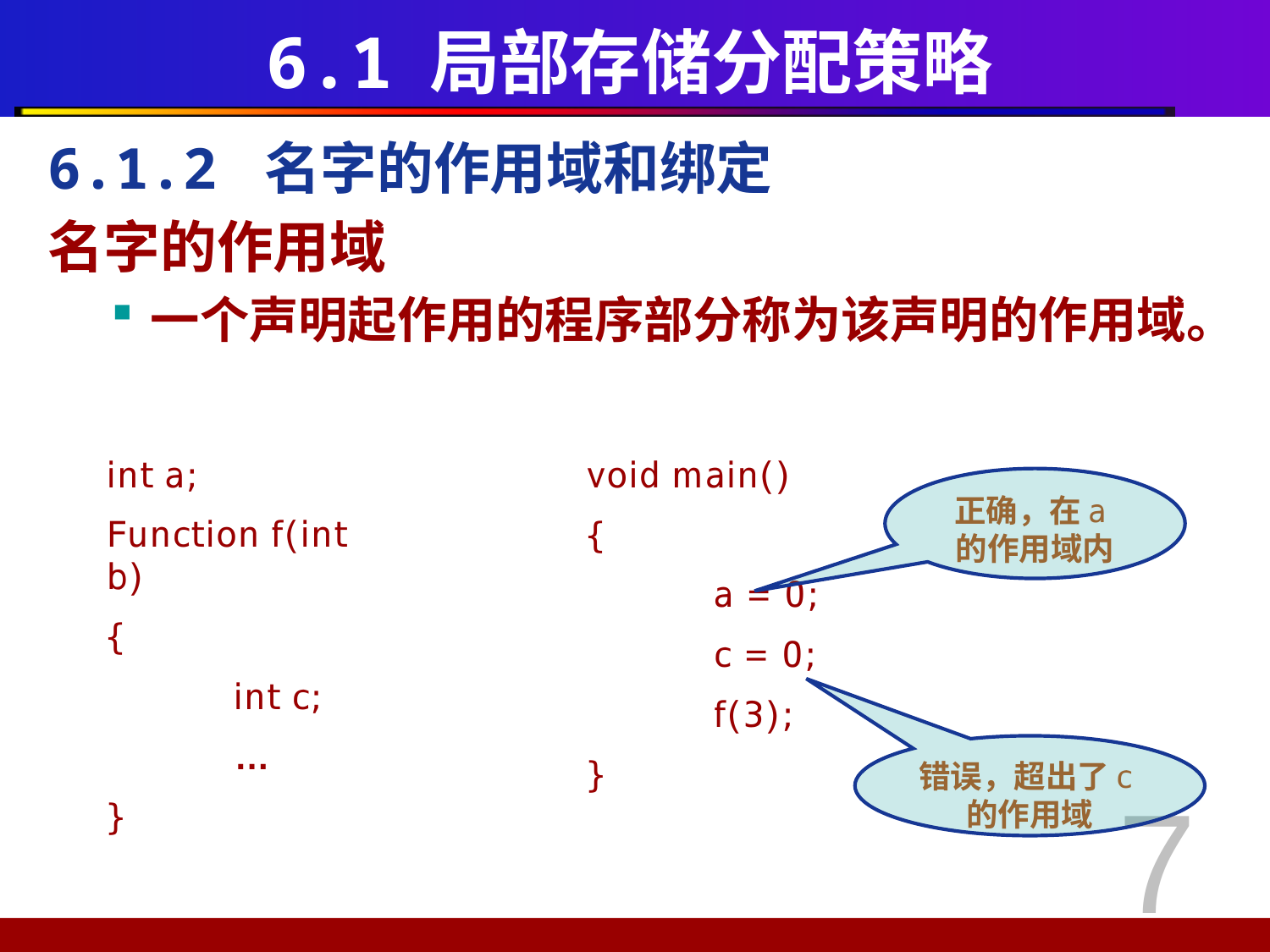

# 6.1 局部存储分配策略
6.1.2 名字的作用域和绑定
名字的作用域
一个声明起作用的程序部分称为该声明的作用域。
int a;
Function f(int b)
{
	int c;
	…
}
void main()
{
	a = 0;
	c = 0;
	f(3);
}
正确，在a的作用域内
错误，超出了c的作用域
7